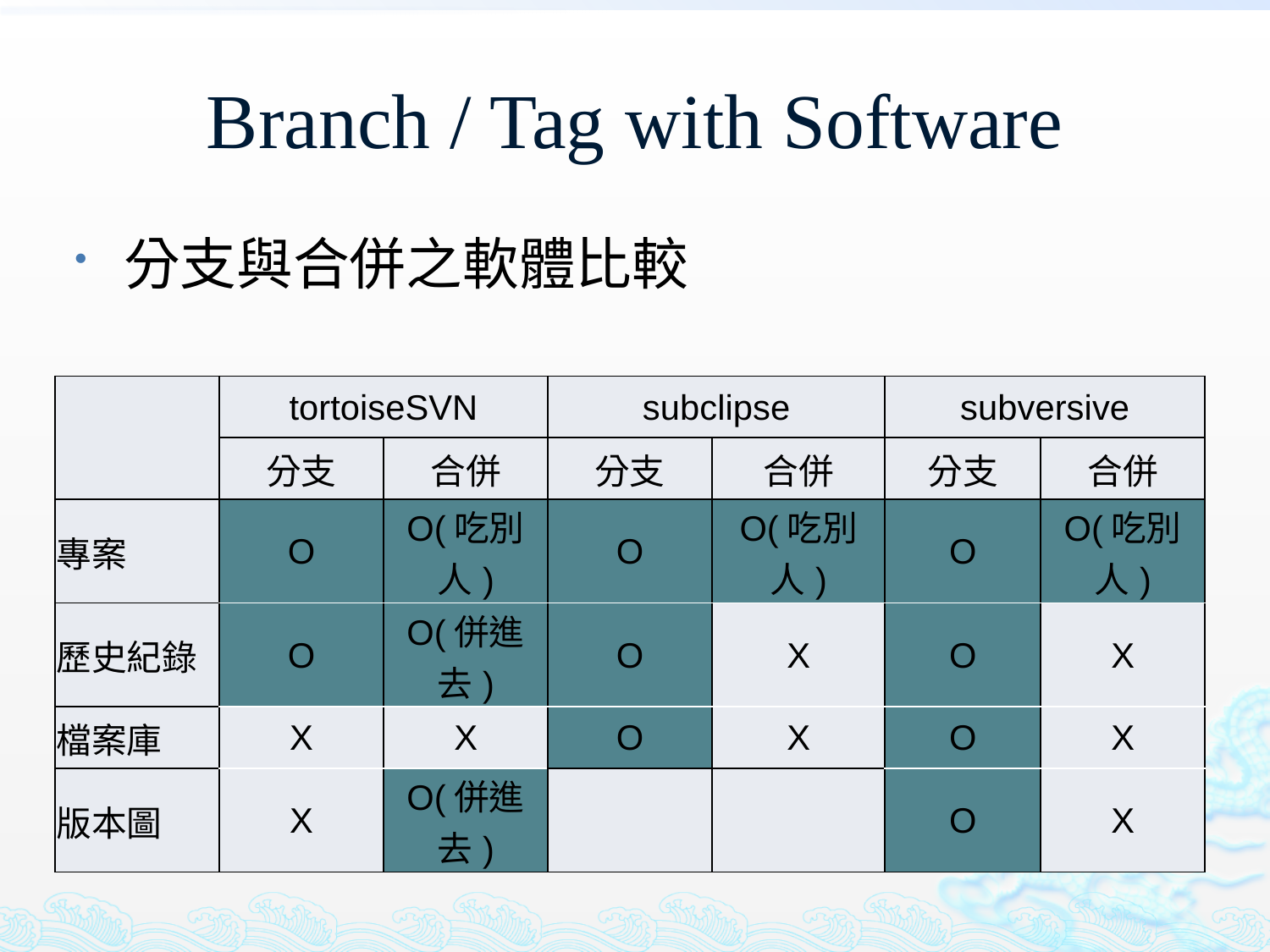

# Branch / Tag with Software
分支與合併之軟體比較

|  | tortoiseSVN |  | subclipse |  | subversive |  |
| --- | --- | --- | --- | --- | --- | --- |
|  | 分支 | 合併 | 分支 | 合併 | 分支 | 合併 |
| 專案 | O | O(吃別人) | O | O(吃別人) | O | O(吃別人) |
| 歷史紀錄 | O | O(併進去) | O | X | O | X |
| 檔案庫 | X | X | O | X | O | X |
| 版本圖 | X | O(併進去) |  |  | O | X |